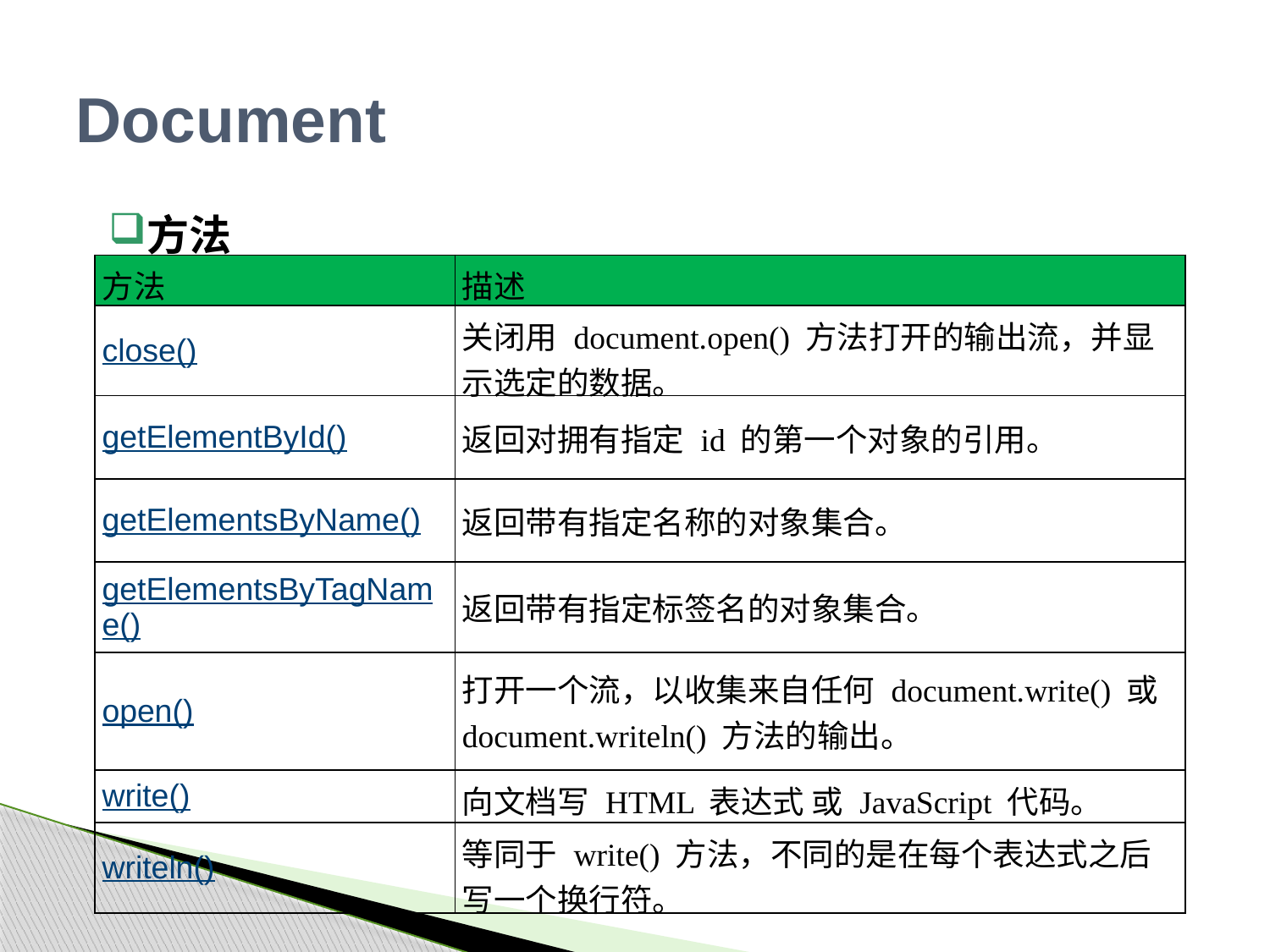

# Document
方法
| 方法 | 描述 |
| --- | --- |
| close() | 关闭用 document.open() 方法打开的输出流，并显示选定的数据。 |
| getElementById() | 返回对拥有指定 id 的第一个对象的引用。 |
| getElementsByName() | 返回带有指定名称的对象集合。 |
| getElementsByTagName() | 返回带有指定标签名的对象集合。 |
| open() | 打开一个流，以收集来自任何 document.write() 或 document.writeln() 方法的输出。 |
| write() | 向文档写 HTML 表达式 或 JavaScript 代码。 |
| writeln() | 等同于 write() 方法，不同的是在每个表达式之后写一个换行符。 |